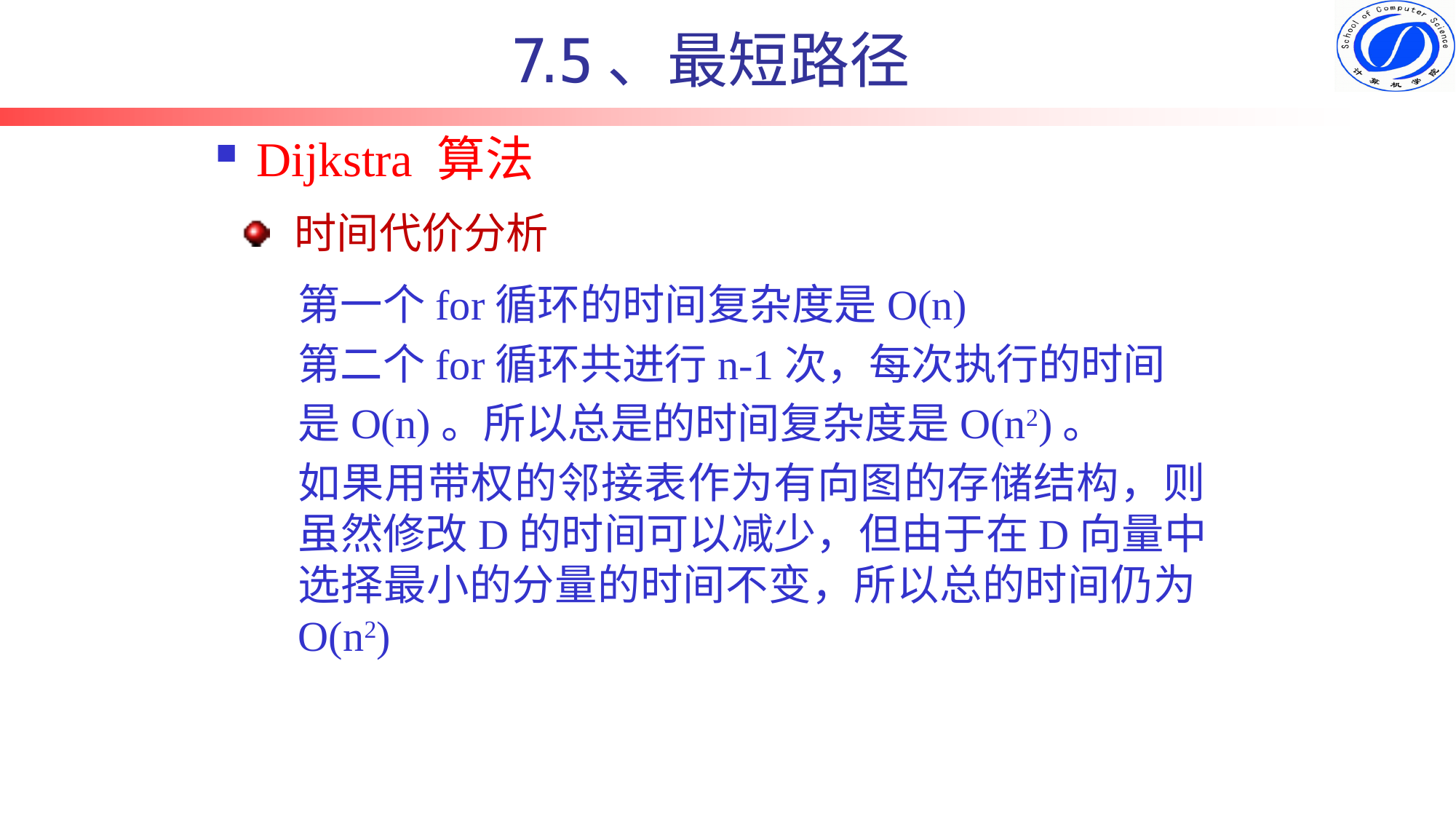

7.5、最短路径
Dijkstra 算法
时间代价分析
第一个for循环的时间复杂度是O(n)
第二个for循环共进行n-1次，每次执行的时间
是O(n)。所以总是的时间复杂度是O(n2)。
如果用带权的邻接表作为有向图的存储结构，则虽然修改D的时间可以减少，但由于在D向量中选择最小的分量的时间不变，所以总的时间仍为O(n2)